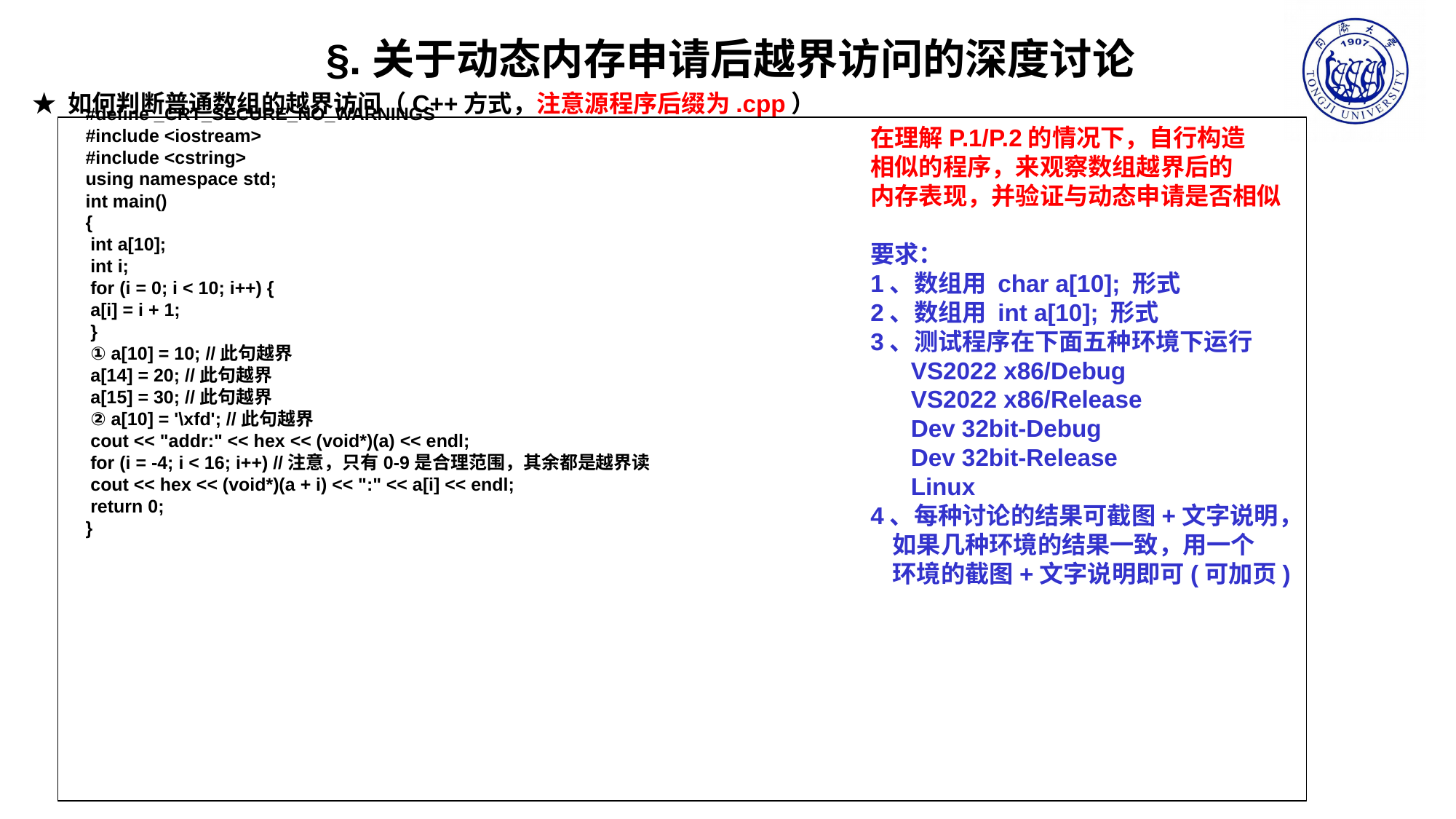

§.关于动态内存申请后越界访问的深度讨论
★ 如何判断普通数组的越界访问（C++方式，注意源程序后缀为.cpp）
#define _CRT_SECURE_NO_WARNINGS
#include <iostream>
#include <cstring>
using namespace std;
int main()
{
 int a[10];
 int i;
 for (i = 0; i < 10; i++) {
 a[i] = i + 1;
 }
 ① a[10] = 10; //此句越界
 a[14] = 20; //此句越界
 a[15] = 30; //此句越界
 ② a[10] = '\xfd'; //此句越界
 cout << "addr:" << hex << (void*)(a) << endl;
 for (i = -4; i < 16; i++) //注意，只有0-9是合理范围，其余都是越界读
 cout << hex << (void*)(a + i) << ":" << a[i] << endl;
 return 0;
}
在理解P.1/P.2的情况下，自行构造
相似的程序，来观察数组越界后的
内存表现，并验证与动态申请是否相似

要求：
1、数组用 char a[10]; 形式
2、数组用 int a[10]; 形式
3、测试程序在下面五种环境下运行
      VS2022 x86/Debug
      VS2022 x86/Release
      Dev 32bit-Debug
      Dev 32bit-Release
      Linux
4、每种讨论的结果可截图+文字说明，
   如果几种环境的结果一致，用一个
   环境的截图+文字说明即可(可加页)